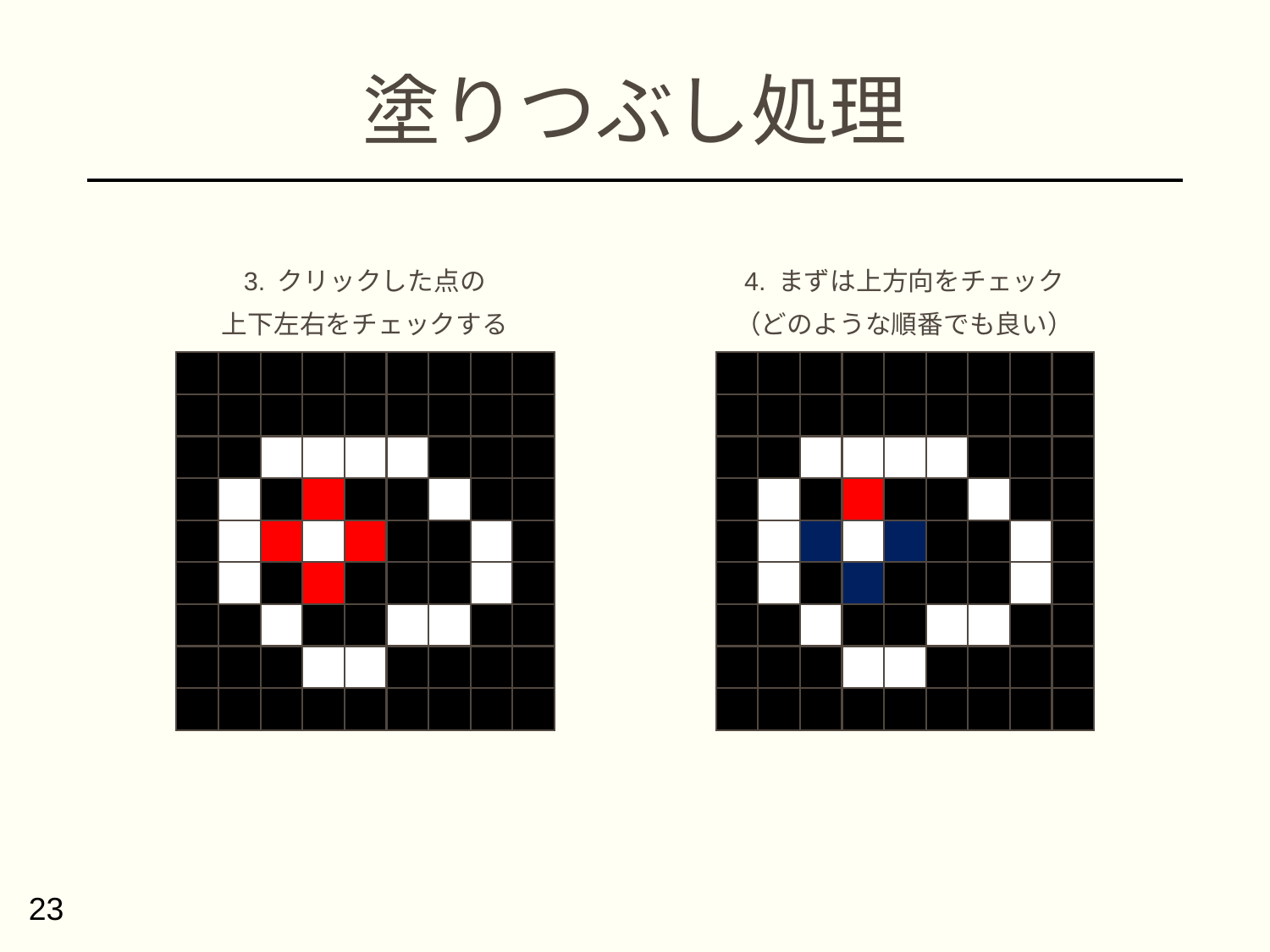

# 塗りつぶし処理
3. クリックした点の
上下左右をチェックする
4. まずは上方向をチェック
（どのような順番でも良い）

23